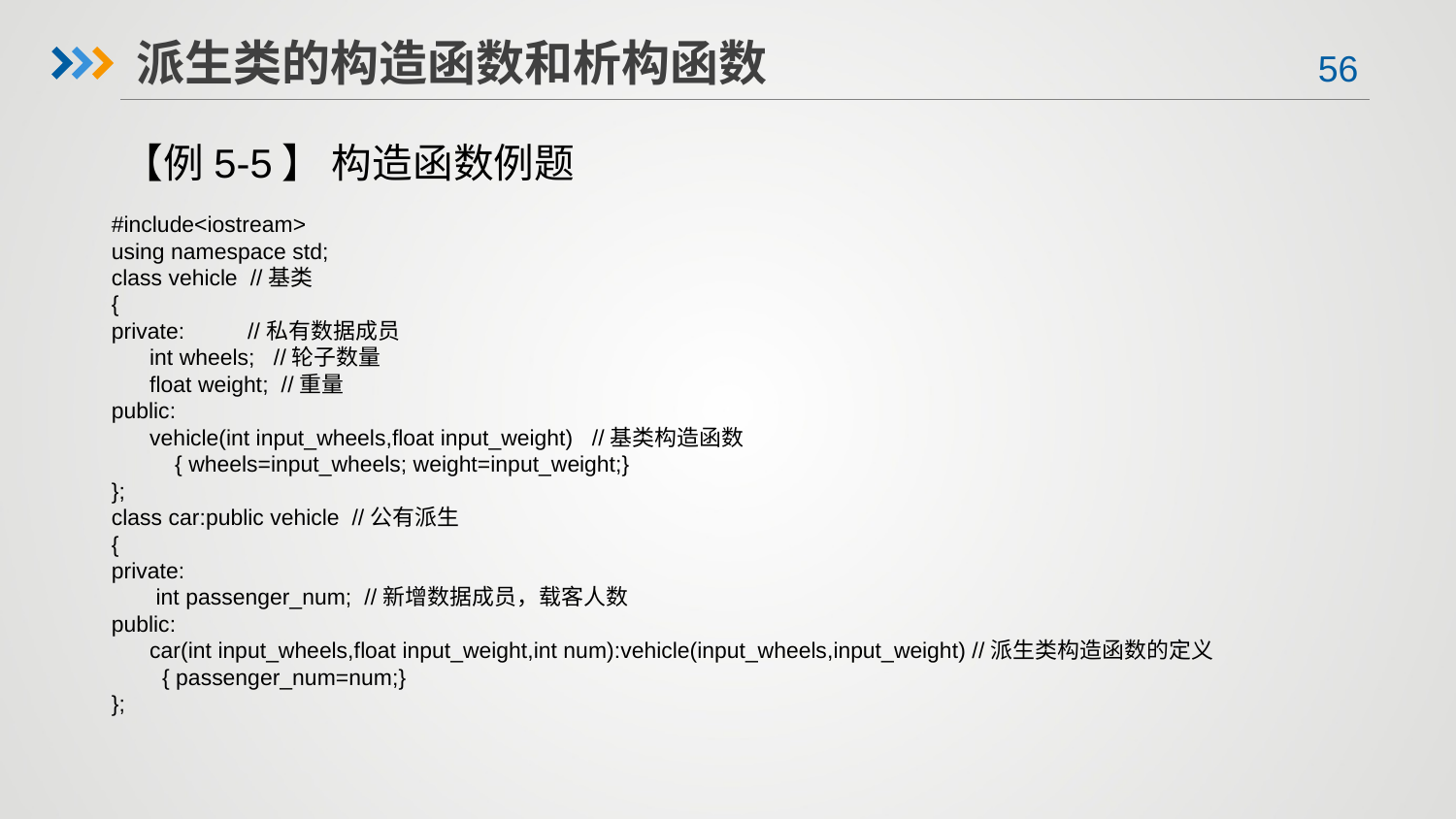

派生类的构造函数和析构函数
【例5-5】 构造函数例题
#include<iostream>
using namespace std;
class vehicle  //基类
{
private:          //私有数据成员
      int wheels;   //轮子数量
      float weight;  //重量
public:
      vehicle(int input_wheels,float input_weight)   //基类构造函数
          { wheels=input_wheels; weight=input_weight;}
};
class car:public vehicle  //公有派生
{
private:
       int passenger_num;  //新增数据成员，载客人数
public:
      car(int input_wheels,float input_weight,int num):vehicle(input_wheels,input_weight) //派生类构造函数的定义
        { passenger_num=num;}
};